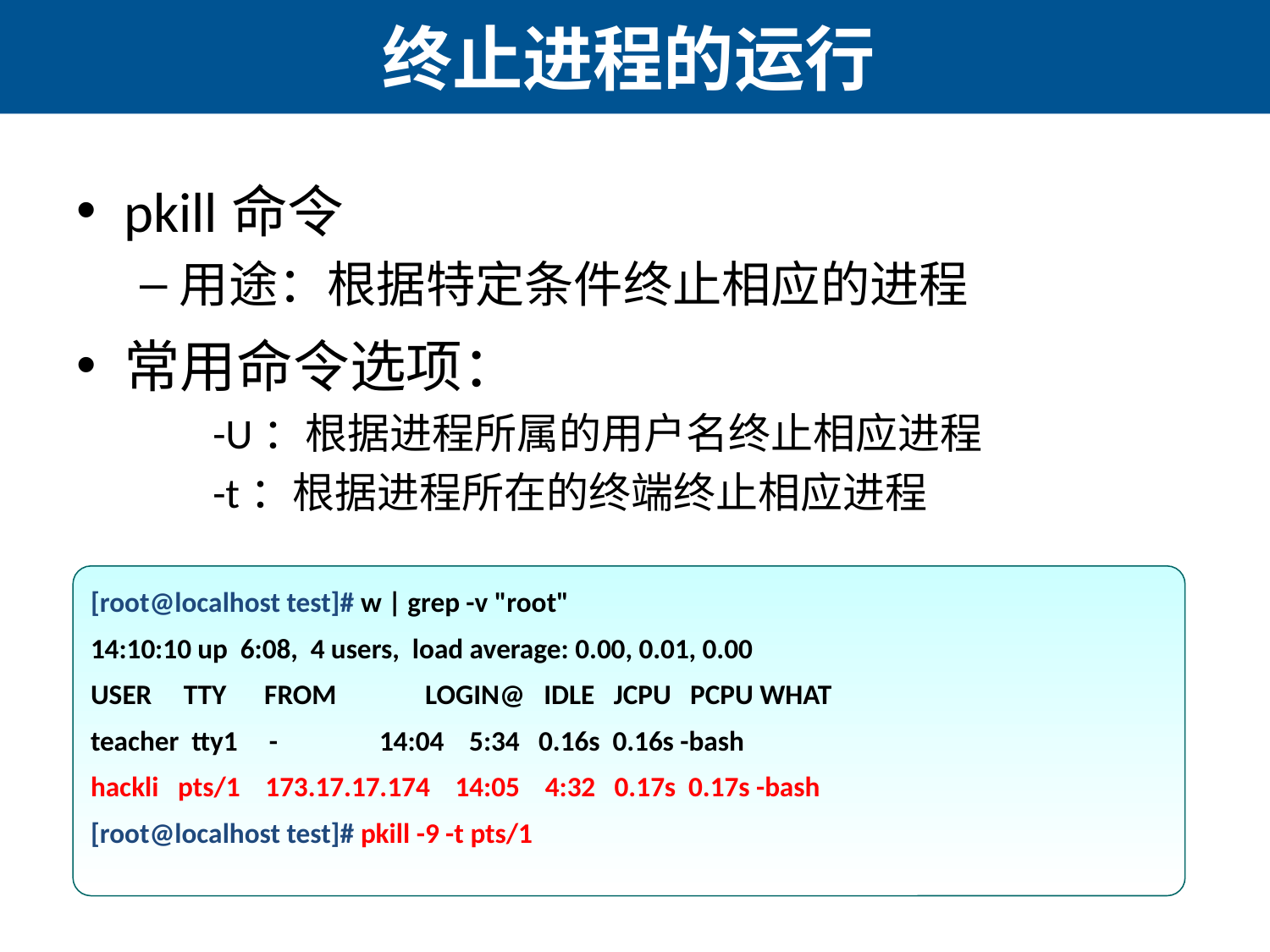

# 终止进程的运行
pkill命令
用途：根据特定条件终止相应的进程
常用命令选项：
 -U：根据进程所属的用户名终止相应进程
 -t：根据进程所在的终端终止相应进程
[root@localhost test]# w | grep -v "root"
14:10:10 up  6:08,  4 users,  load average: 0.00, 0.01, 0.00
USER     TTY      FROM              LOGIN@   IDLE   JCPU   PCPU WHAT
teacher  tty1     -                14:04    5:34   0.16s  0.16s -bash
hackli   pts/1    173.17.17.174    14:05    4:32   0.17s  0.17s -bash
[root@localhost test]# pkill -9 -t pts/1